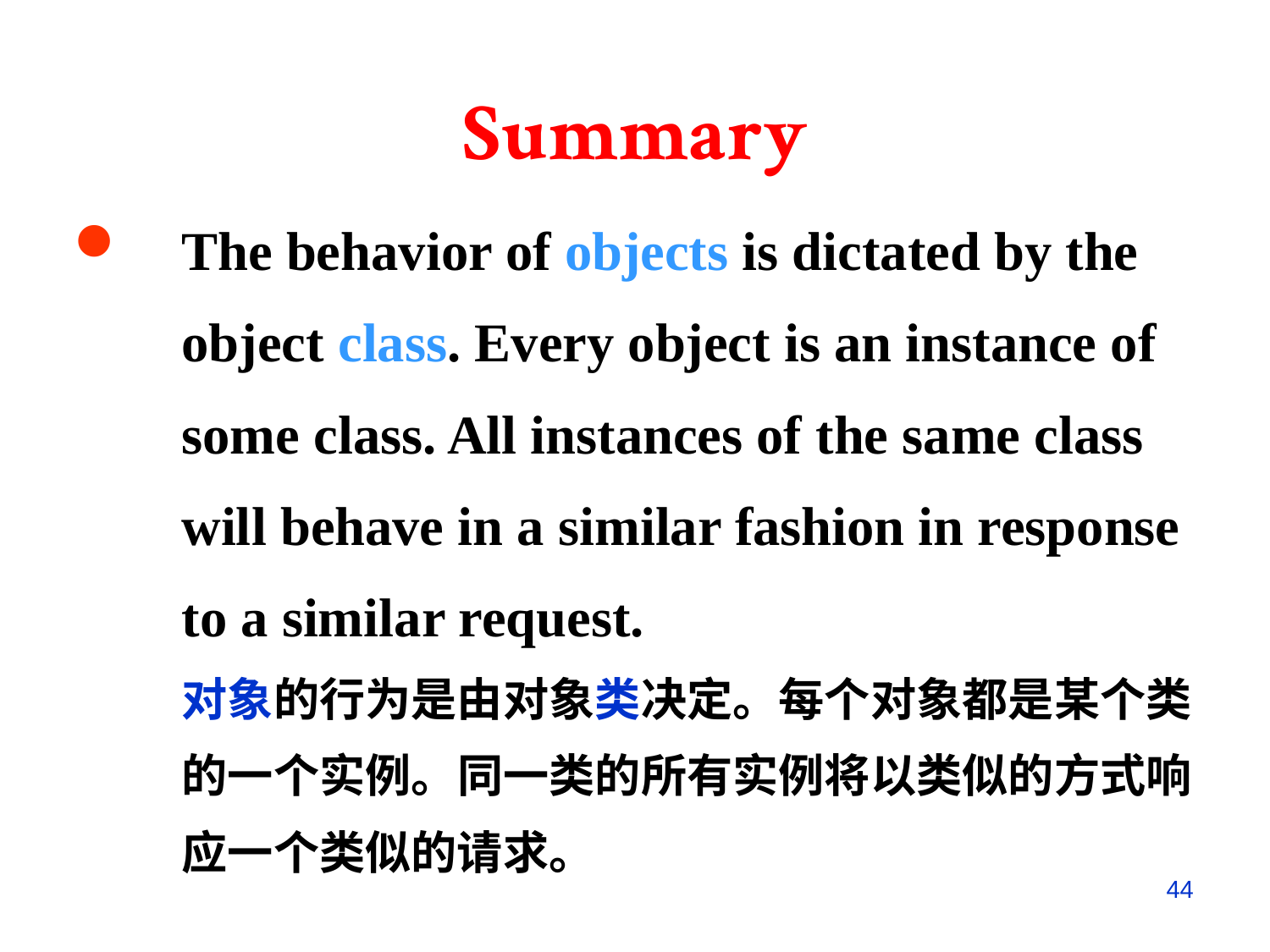

Summary
The behavior of objects is dictated by the object class. Every object is an instance of some class. All instances of the same class will behave in a similar fashion in response to a similar request.
对象的行为是由对象类决定。每个对象都是某个类的一个实例。同一类的所有实例将以类似的方式响应一个类似的请求。
44